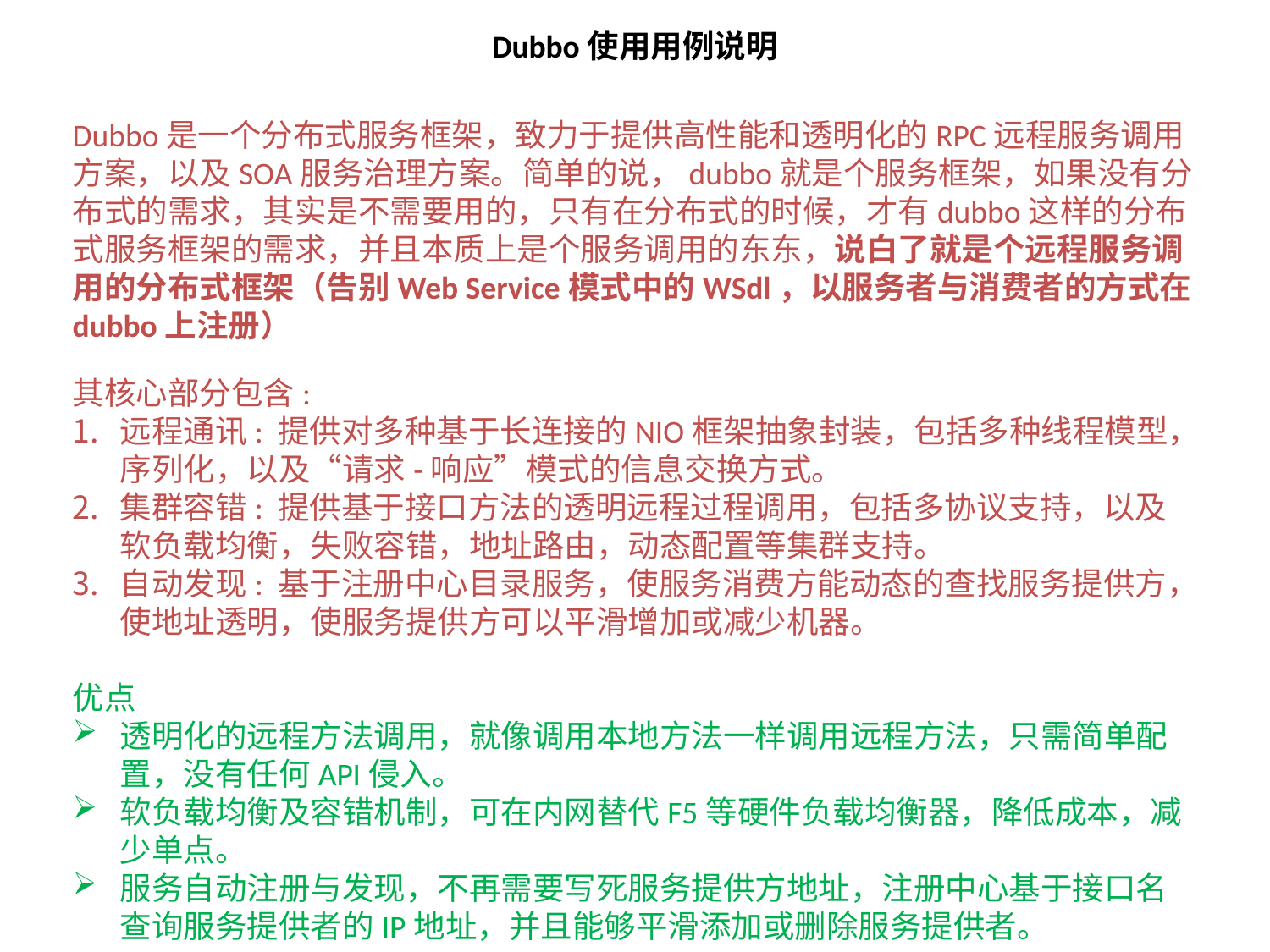

Dubbo使用用例说明
Dubbo是一个分布式服务框架，致力于提供高性能和透明化的RPC远程服务调用方案，以及SOA服务治理方案。简单的说，dubbo就是个服务框架，如果没有分布式的需求，其实是不需要用的，只有在分布式的时候，才有dubbo这样的分布式服务框架的需求，并且本质上是个服务调用的东东，说白了就是个远程服务调用的分布式框架（告别Web Service模式中的WSdl，以服务者与消费者的方式在dubbo上注册）
其核心部分包含:
远程通讯: 提供对多种基于长连接的NIO框架抽象封装，包括多种线程模型，序列化，以及“请求-响应”模式的信息交换方式。
集群容错: 提供基于接口方法的透明远程过程调用，包括多协议支持，以及软负载均衡，失败容错，地址路由，动态配置等集群支持。
自动发现: 基于注册中心目录服务，使服务消费方能动态的查找服务提供方，使地址透明，使服务提供方可以平滑增加或减少机器。

优点
透明化的远程方法调用，就像调用本地方法一样调用远程方法，只需简单配置，没有任何API侵入。
软负载均衡及容错机制，可在内网替代F5等硬件负载均衡器，降低成本，减少单点。
服务自动注册与发现，不再需要写死服务提供方地址，注册中心基于接口名查询服务提供者的IP地址，并且能够平滑添加或删除服务提供者。